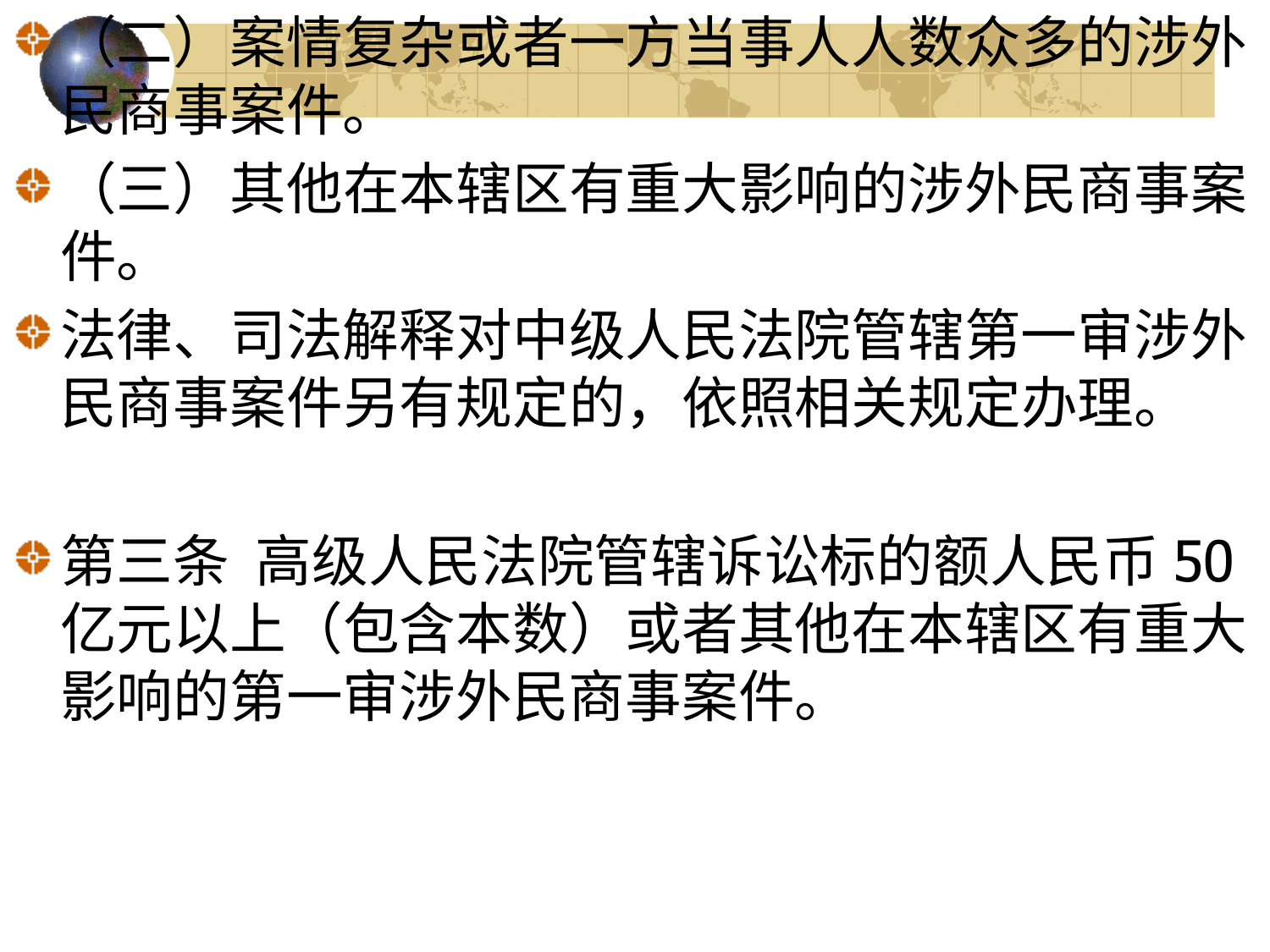

（二）案情复杂或者一方当事人人数众多的涉外民商事案件。
（三）其他在本辖区有重大影响的涉外民商事案件。
法律、司法解释对中级人民法院管辖第一审涉外民商事案件另有规定的，依照相关规定办理。

第三条  高级人民法院管辖诉讼标的额人民币50亿元以上（包含本数）或者其他在本辖区有重大影响的第一审涉外民商事案件。